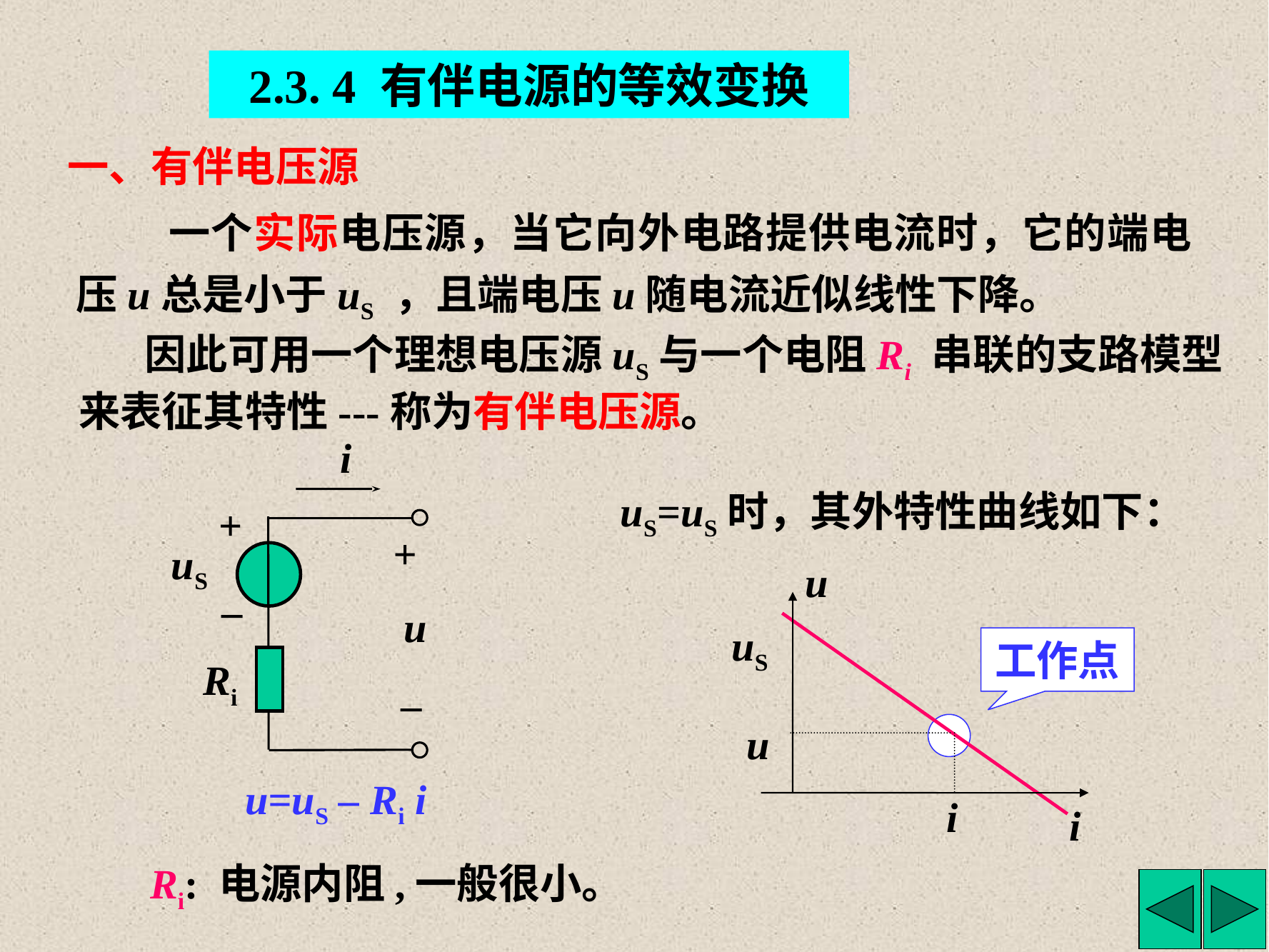

2.3. 4 有伴电源的等效变换
一、有伴电压源
一个实际电压源，当它向外电路提供电流时，它的端电压u总是小于uS ，且端电压u随电流近似线性下降。
因此可用一个理想电压源uS与一个电阻Ri 串联的支路模型来表征其特性---称为有伴电压源。
i

+

+
uS

_
u
Ri

_

uS=uS时，其外特性曲线如下：
u

i
uS

工作点

u

i
u=uS – Ri i
Ri: 电源内阻,一般很小。